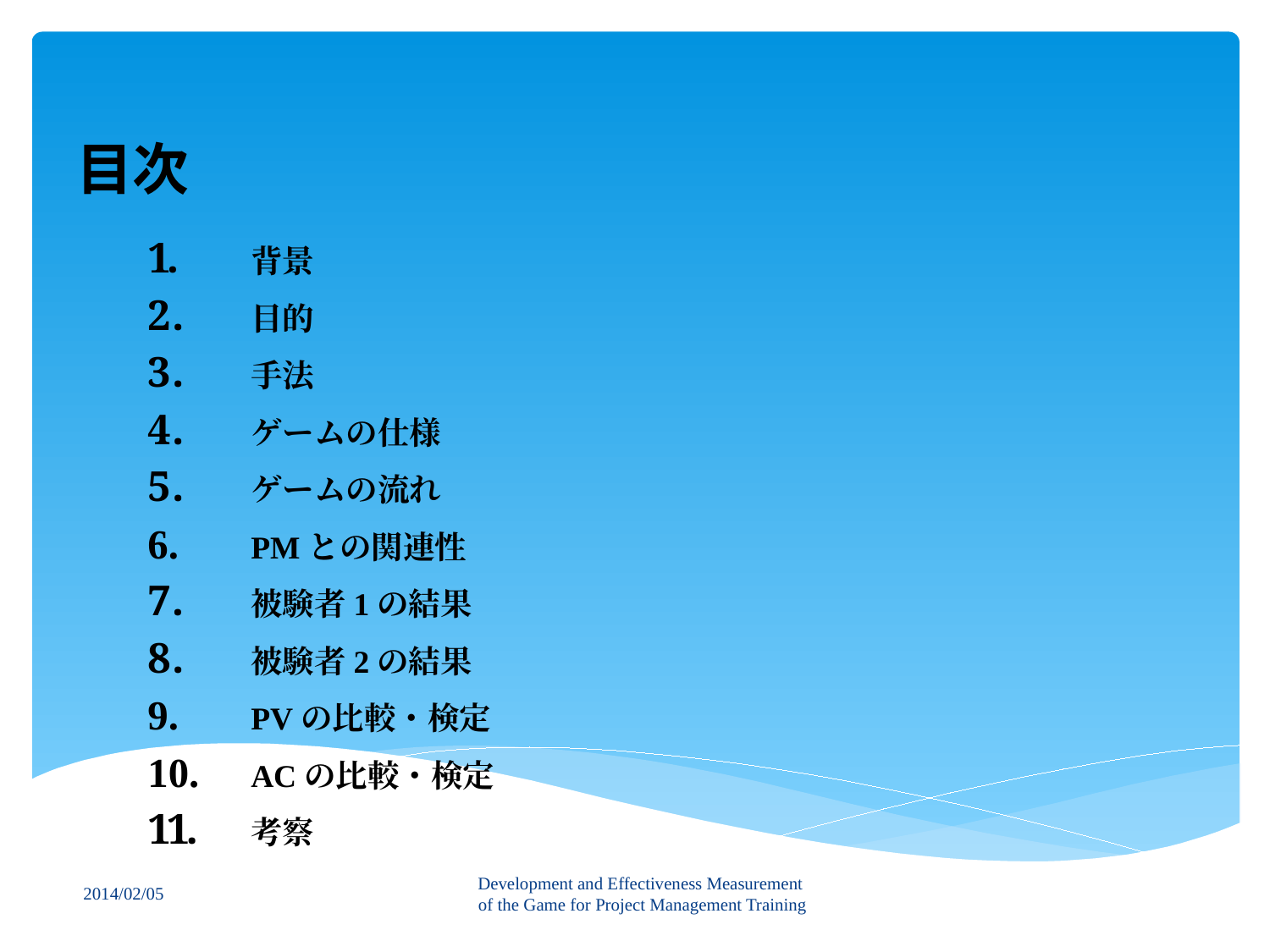

目次
背景
目的
手法
ゲームの仕様
ゲームの流れ
PMとの関連性
被験者1の結果
被験者2の結果
PVの比較・検定
ACの比較・検定
考察
2014/02/05
Development and Effectiveness Measurement
of the Game for Project Management Training